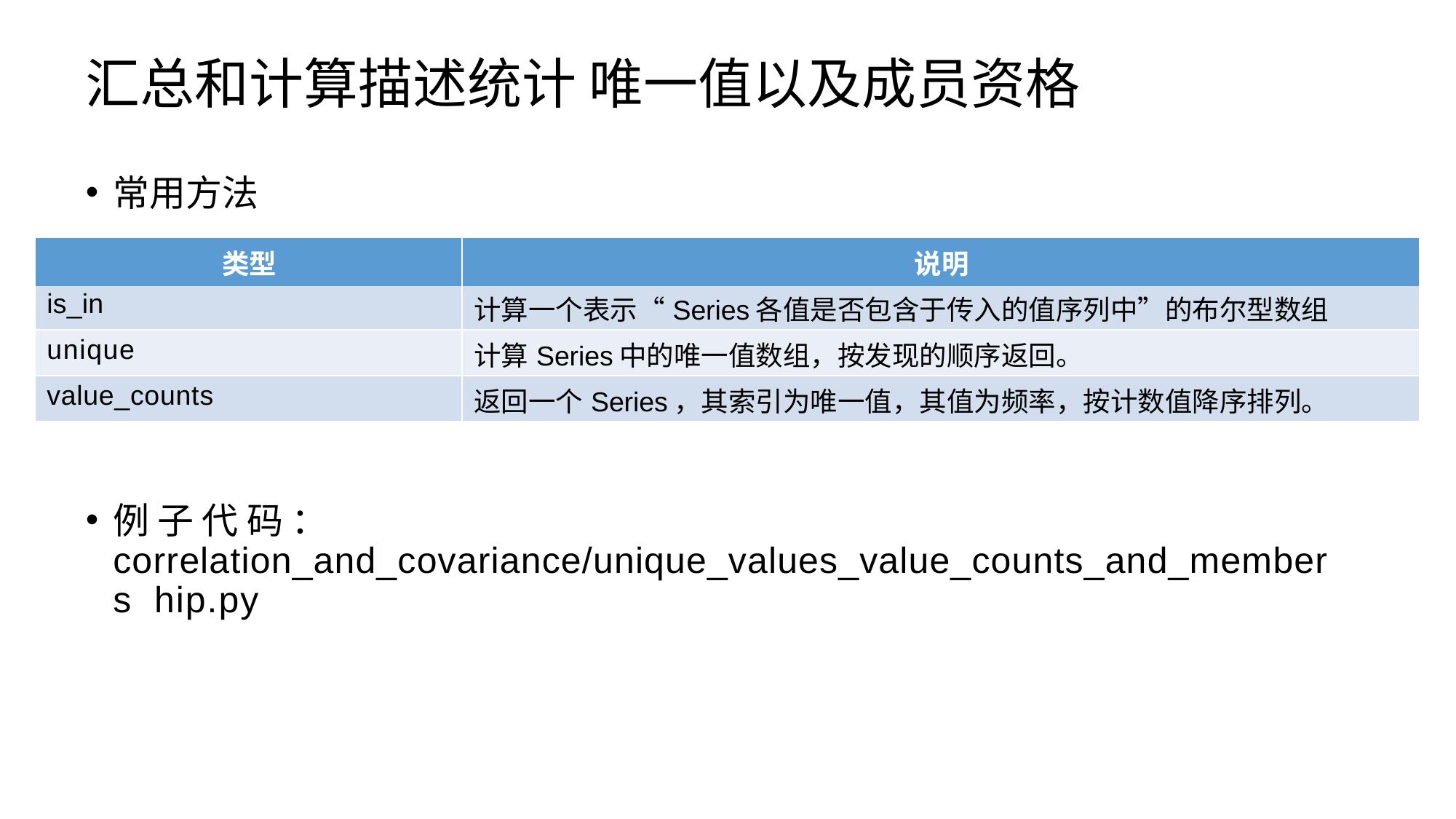

# 汇总和计算描述统计 唯一值以及成员资格
常用方法
| 类型 | 说明 |
| --- | --- |
| is\_in | 计算一个表示“Series各值是否包含于传入的值序列中”的布尔型数组 |
| unique | 计算Series中的唯一值数组，按发现的顺序返回。 |
| value\_counts | 返回一个Series，其索引为唯一值，其值为频率，按计数值降序排列。 |
例 子 代 码 ：  correlation_and_covariance/unique_values_value_counts_and_members  hip.py